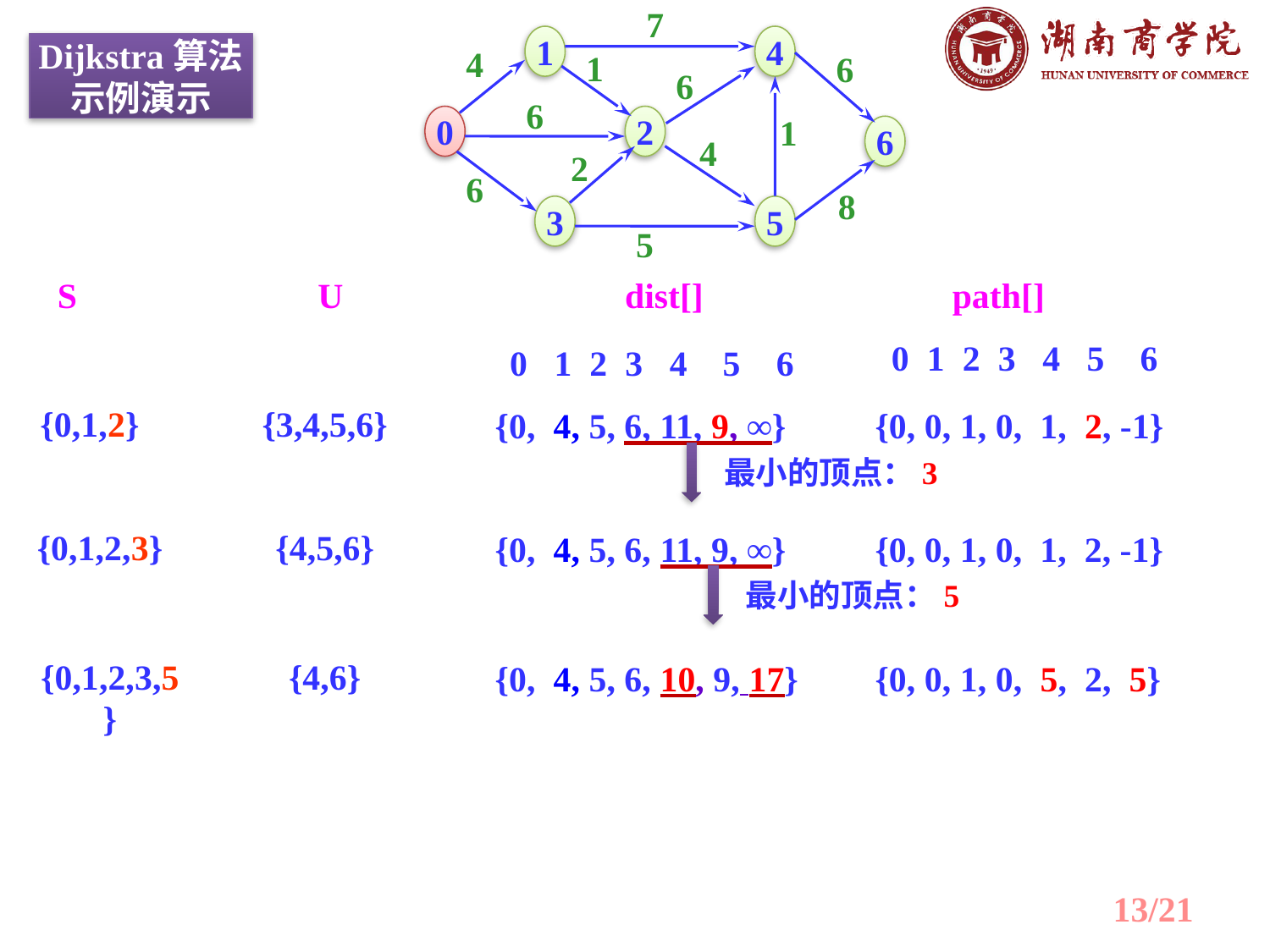

7
1
4
Dijkstra算法示例演示
4
6

1

6

6
1
0
2
6
4

2

6
8
3
5
5

S	               U	                     dist[]                            path[]
0  1  2  3   4   5    6
0   1  2  3   4    5    6

{0,1,2}
{3,4,5,6}
{0,  4, 5, 6, 11, 9, ∞}
{0, 0, 1, 0,  1,  2, -1}

最小的顶点：3
{0,1,2,3}
{4,5,6}
{0,  4, 5, 6, 11, 9, ∞}
{0, 0, 1, 0,  1,  2, -1}

最小的顶点：5
{0,1,2,3,5}
{4,6}
{0,  4, 5, 6, 10, 9, 17}
{0, 0, 1, 0,  5,  2,  5}
13/21